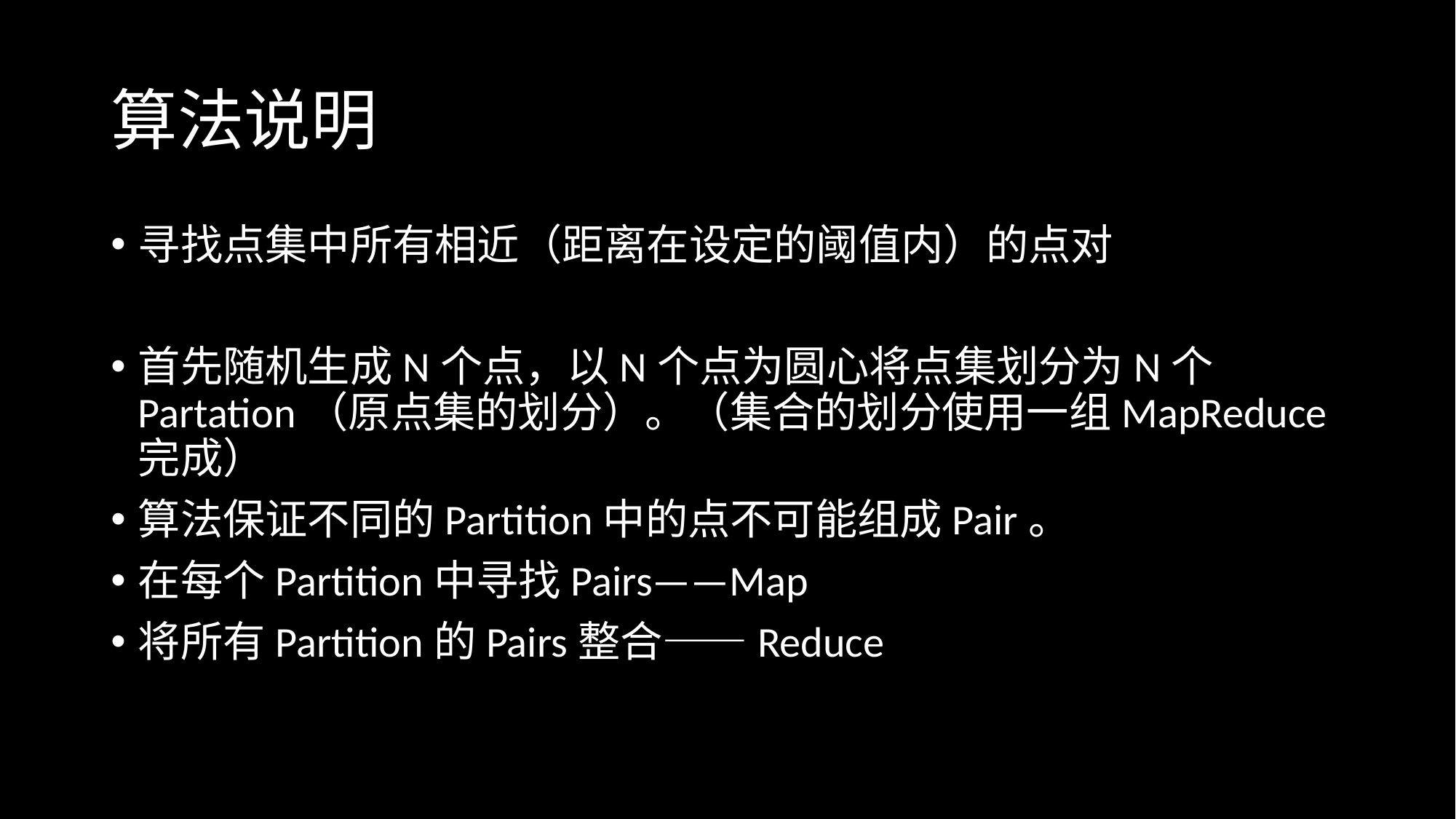

# 算法说明
寻找点集中所有相近（距离在设定的阈值内）的点对

首先随机生成N个点，以N个点为圆心将点集划分为N个Partation（原点集的划分）。（集合的划分使用一组MapReduce完成）
算法保证不同的Partition中的点不可能组成Pair。
在每个Partition中寻找Pairs——Map
将所有Partition的Pairs整合——Reduce